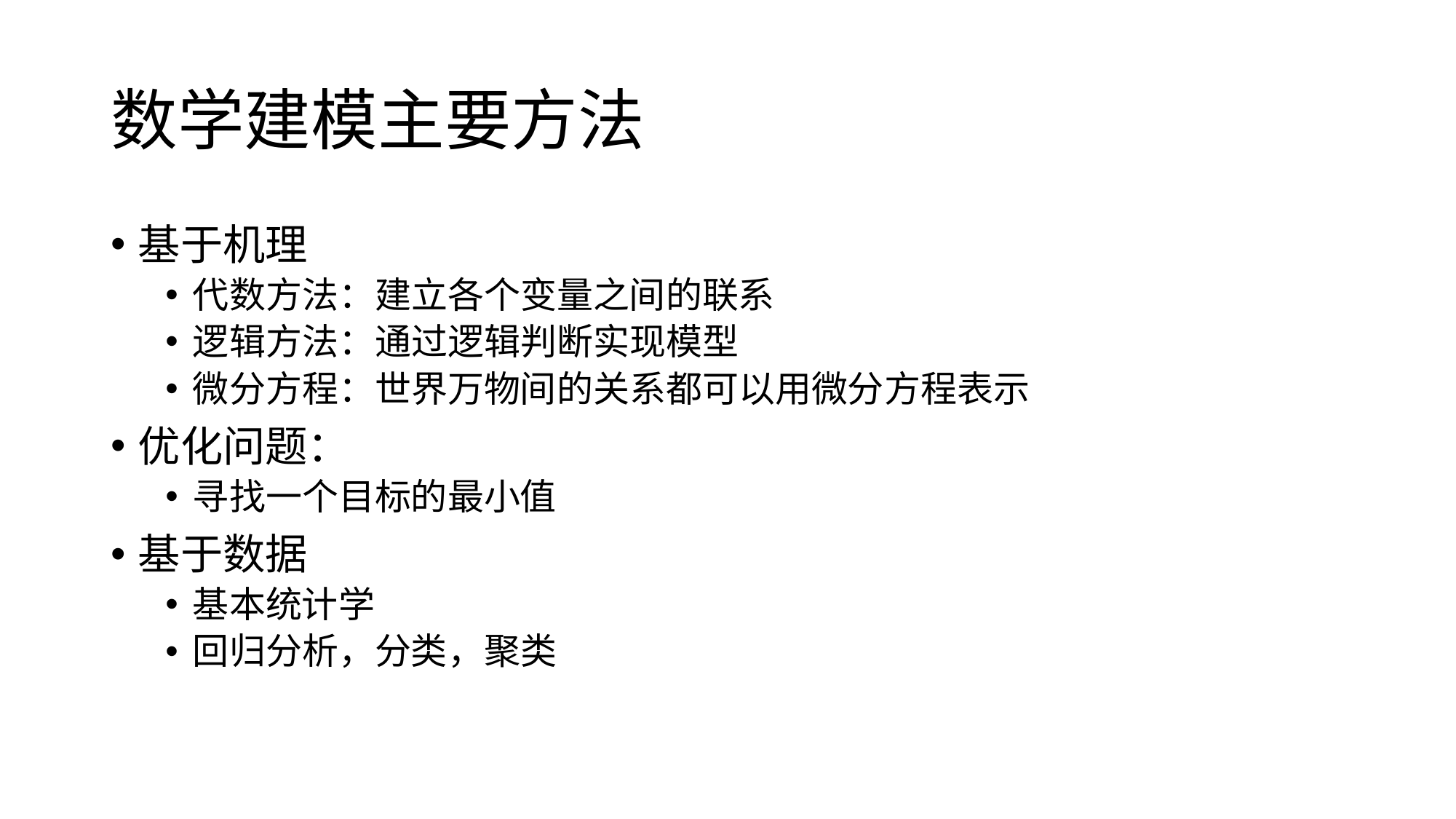

# 数学建模主要方法
基于机理
代数方法：建立各个变量之间的联系
逻辑方法：通过逻辑判断实现模型
微分方程：世界万物间的关系都可以用微分方程表示
优化问题：
寻找一个目标的最小值
基于数据
基本统计学
回归分析，分类，聚类